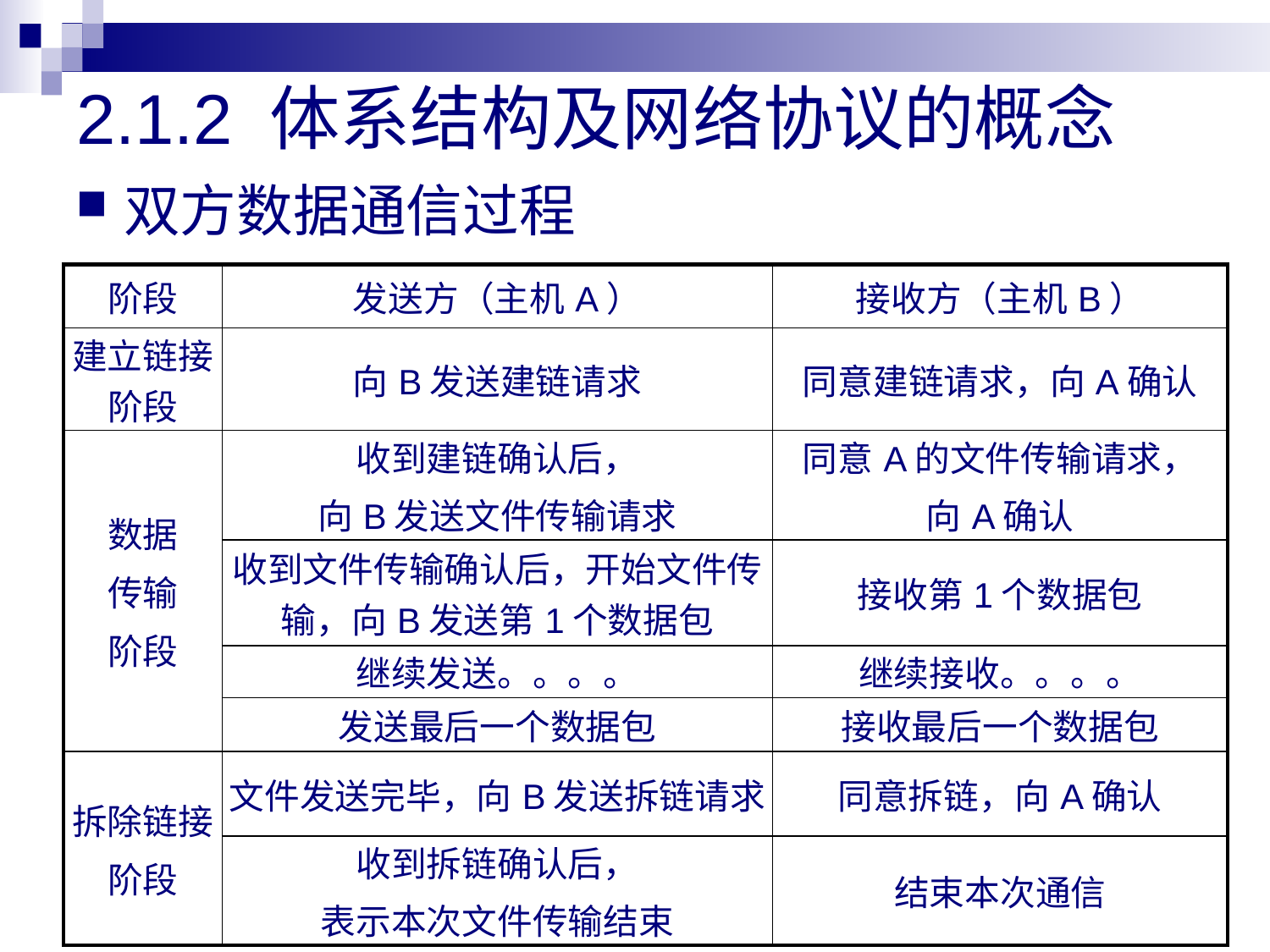

# 2.1.2 体系结构及网络协议的概念
双方数据通信过程
| 阶段 | 发送方（主机A） | 接收方（主机B） |
| --- | --- | --- |
| 建立链接阶段 | 向B发送建链请求 | 同意建链请求，向A确认 |
| 数据 传输 阶段 | 收到建链确认后， 向B发送文件传输请求 | 同意A的文件传输请求， 向A确认 |
|  | 收到文件传输确认后，开始文件传输，向B发送第1个数据包 | 接收第1个数据包 |
|  | 继续发送。。。。 | 继续接收。。。。 |
|  | 发送最后一个数据包 | 接收最后一个数据包 |
| 拆除链接 阶段 | 文件发送完毕，向B发送拆链请求 | 同意拆链，向A确认 |
|  | 收到拆链确认后， 表示本次文件传输结束 | 结束本次通信 |